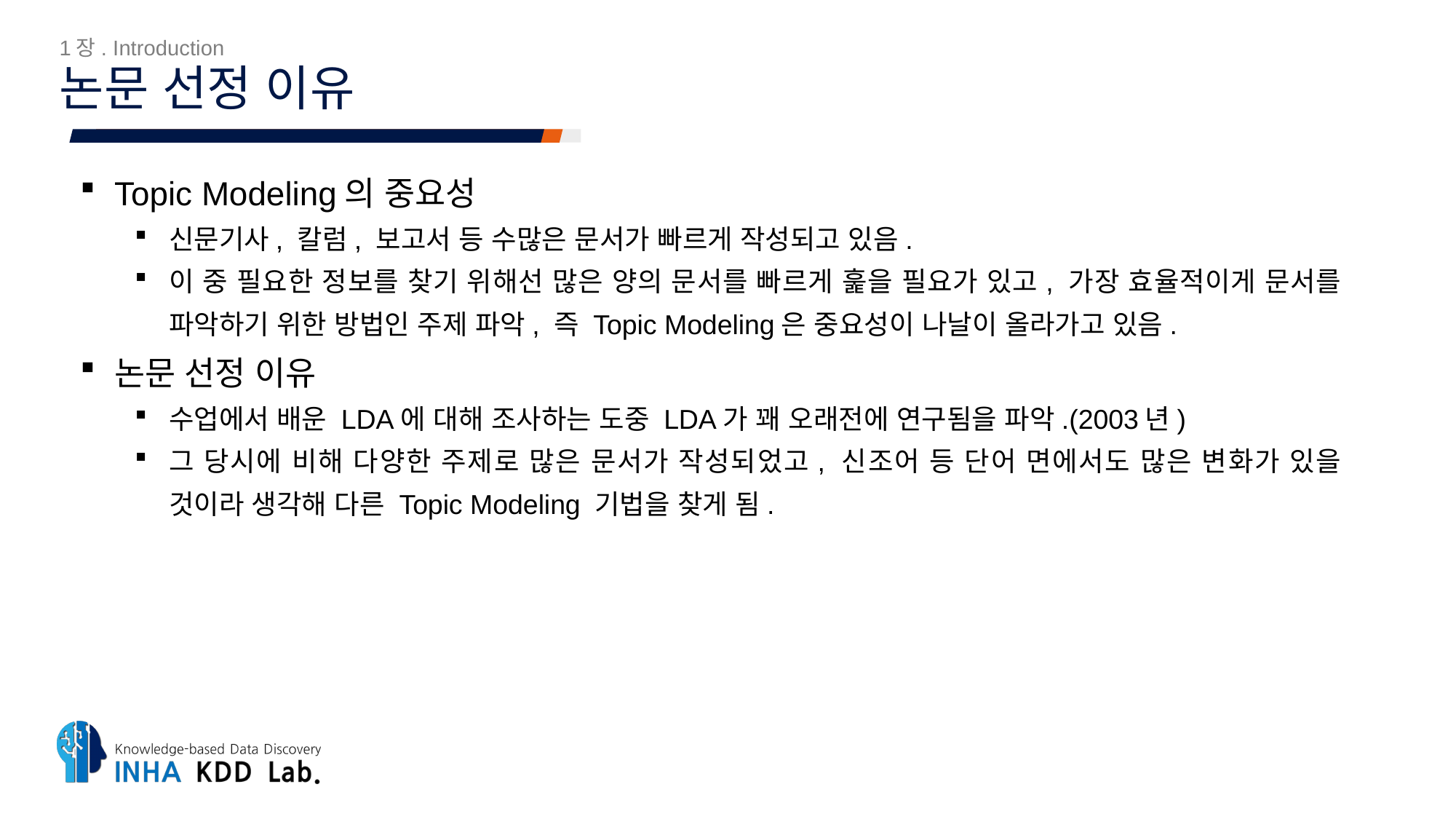

1장. Introduction
# 논문 선정 이유

Topic Modeling의 중요성
신문기사, 칼럼, 보고서 등 수많은 문서가 빠르게 작성되고 있음.
이 중 필요한 정보를 찾기 위해선 많은 양의 문서를 빠르게 훑을 필요가 있고, 가장 효율적이게 문서를 파악하기 위한 방법인 주제 파악, 즉 Topic Modeling은 중요성이 나날이 올라가고 있음.
논문 선정 이유
수업에서 배운 LDA에 대해 조사하는 도중 LDA가 꽤 오래전에 연구됨을 파악.(2003년)
그 당시에 비해 다양한 주제로 많은 문서가 작성되었고, 신조어 등 단어 면에서도 많은 변화가 있을 것이라 생각해 다른 Topic Modeling 기법을 찾게 됨.